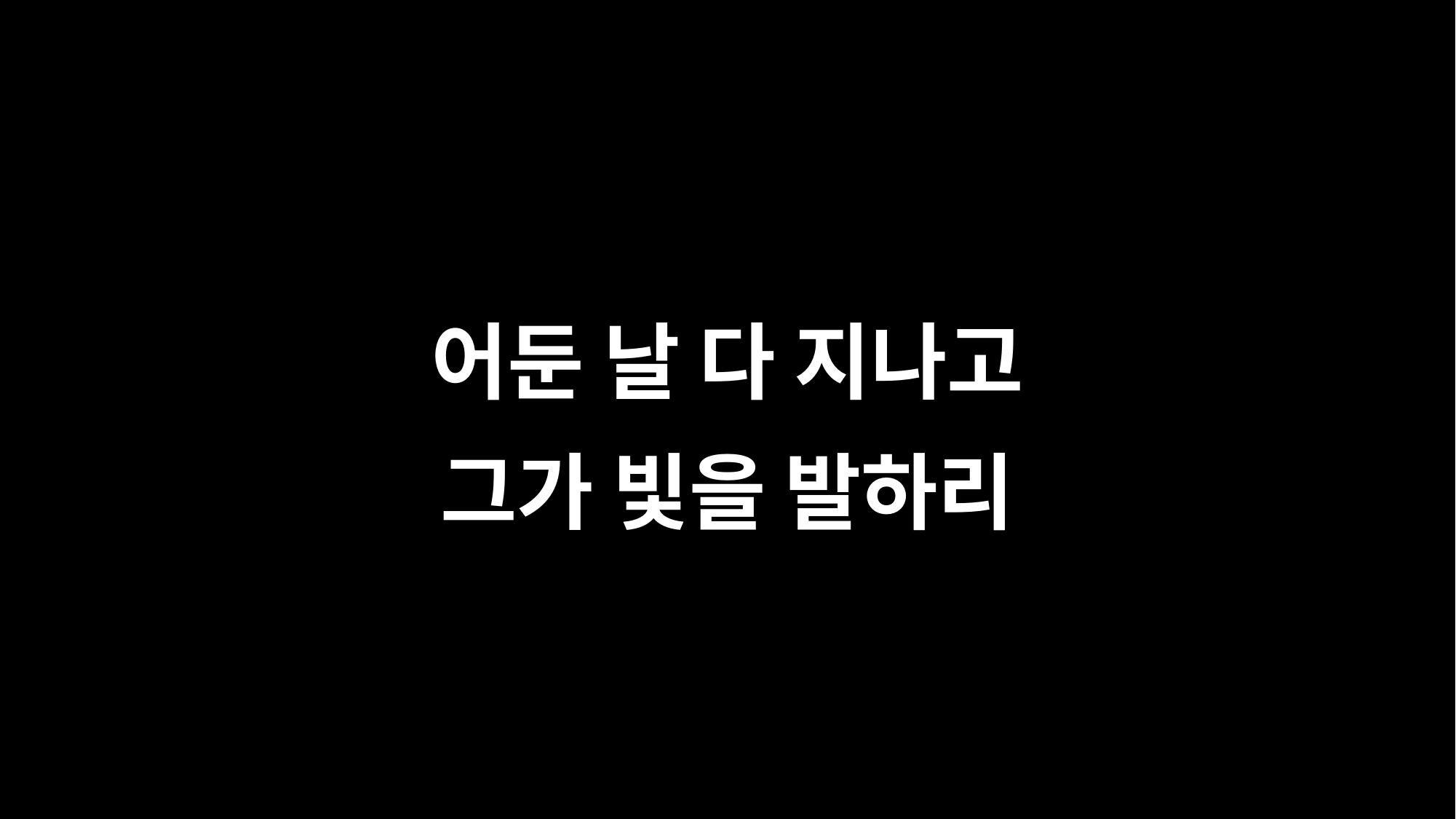

어둔 날 다 지나고
그가 빛을 발하리